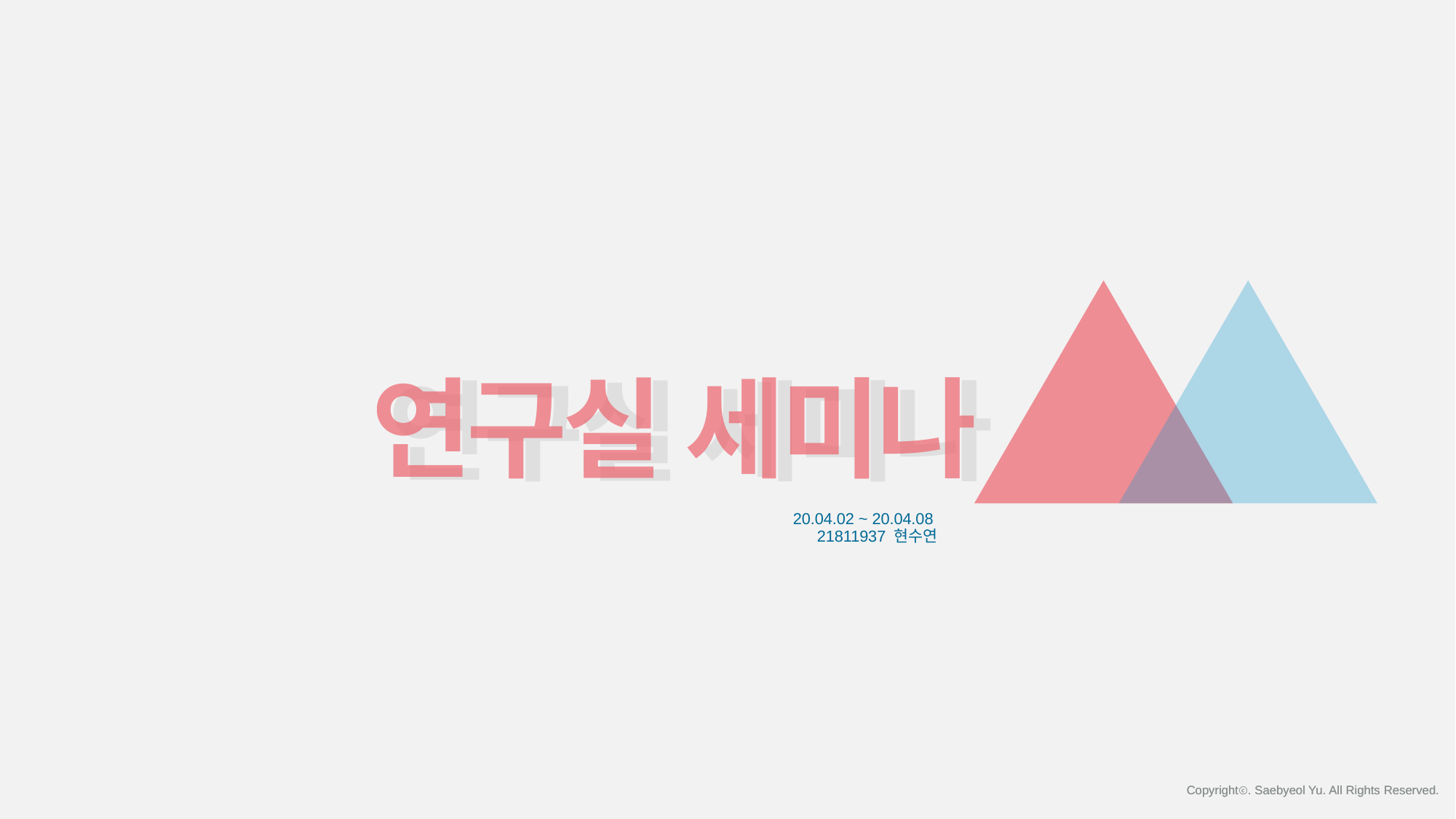

연구실 세미나
연구실 세미나
20.04.02 ~ 20.04.08
21811937 현수연
Copyrightⓒ. Saebyeol Yu. All Rights Reserved.